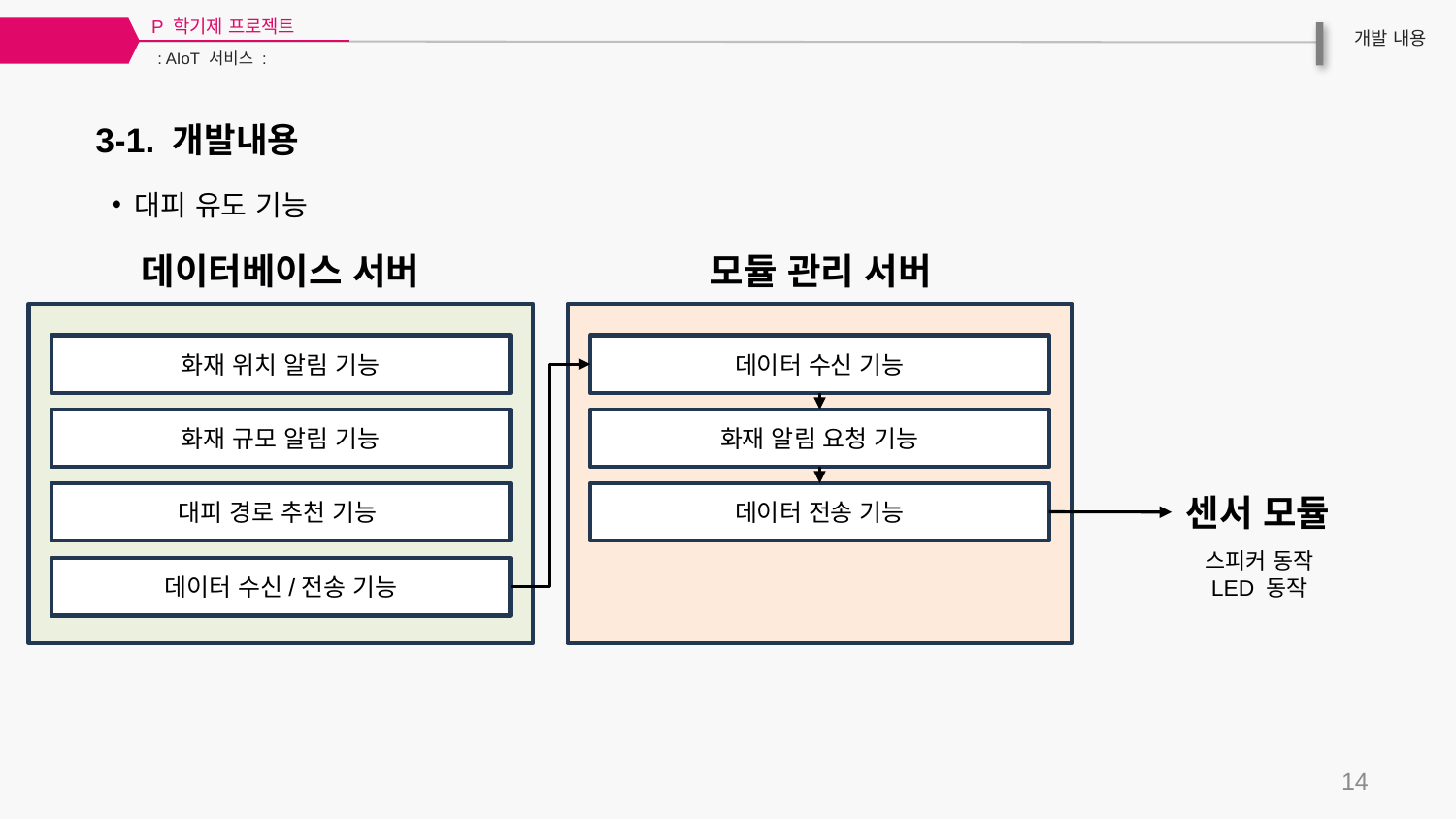

P 학기제 프로젝트

03
개발 내용

: AIoT 서비스 :
3-1. 개발내용
 대피 유도 기능
데이터베이스 서버
모듈 관리 서버

화재 위치 알림 기능
데이터 수신 기능
화재 규모 알림 기능
화재 알림 요청 기능
대피 경로 추천 기능
데이터 전송 기능
센서 모듈
스피커 동작
LED 동작
데이터 수신/전송 기능
14